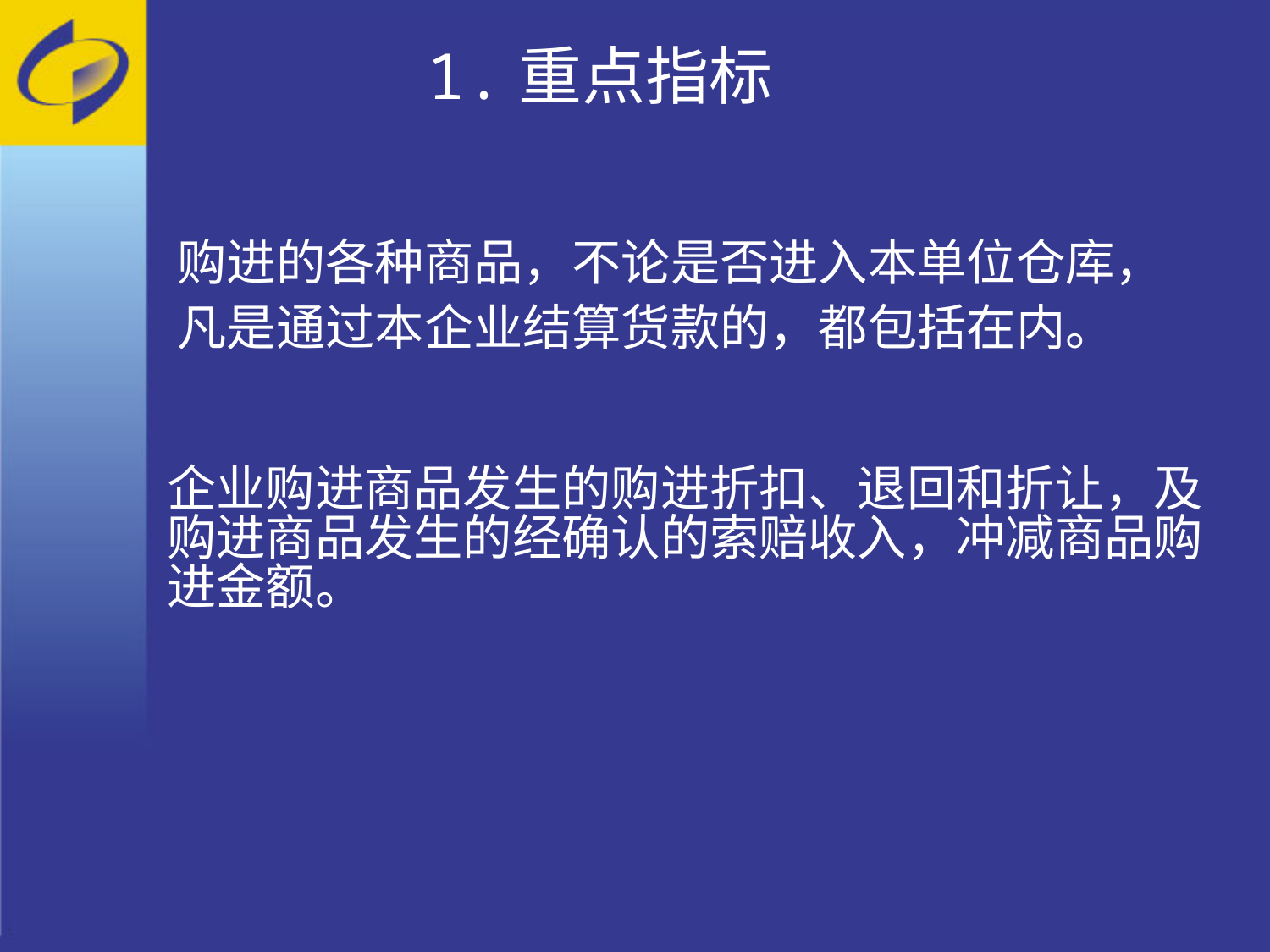

1.重点指标
购进的各种商品，不论是否进入本单位仓库，凡是通过本企业结算货款的，都包括在内。

企业购进商品发生的购进折扣、退回和折让，及购进商品发生的经确认的索赔收入，冲减商品购进金额。